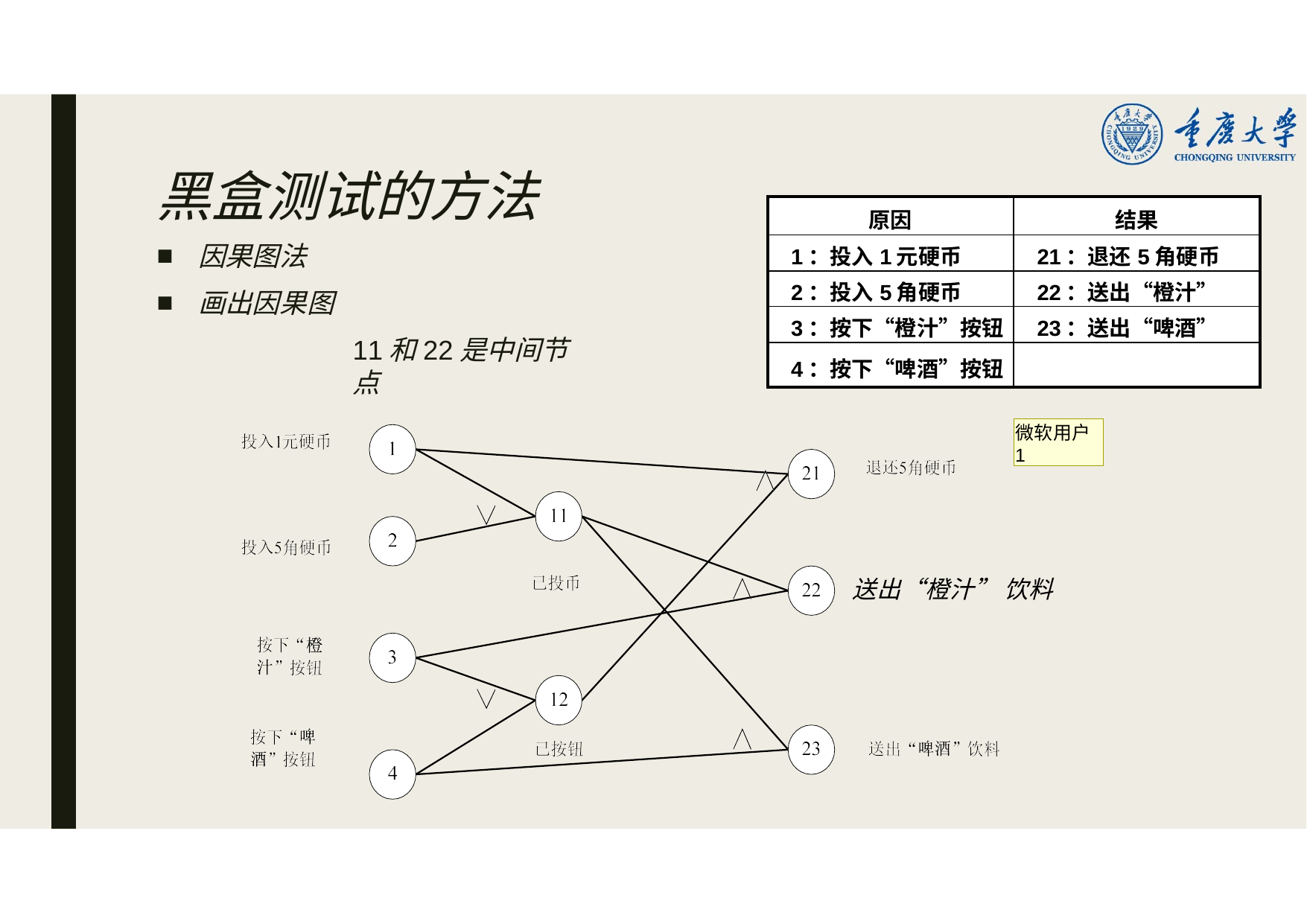

# 黑盒测试的方法
| 原因 | 结果 |
| --- | --- |
| 1：投入1元硬币 | 21：退还5角硬币 |
| 2：投入5角硬币 | 22：送出“橙汁” |
| 3：按下“橙汁”按钮 | 23：送出“啤酒” |
| 4：按下“啤酒”按钮 |  |

因果图法
画出因果图
11和22是中间节点
微软用户1

送出“橙汁” 饮料